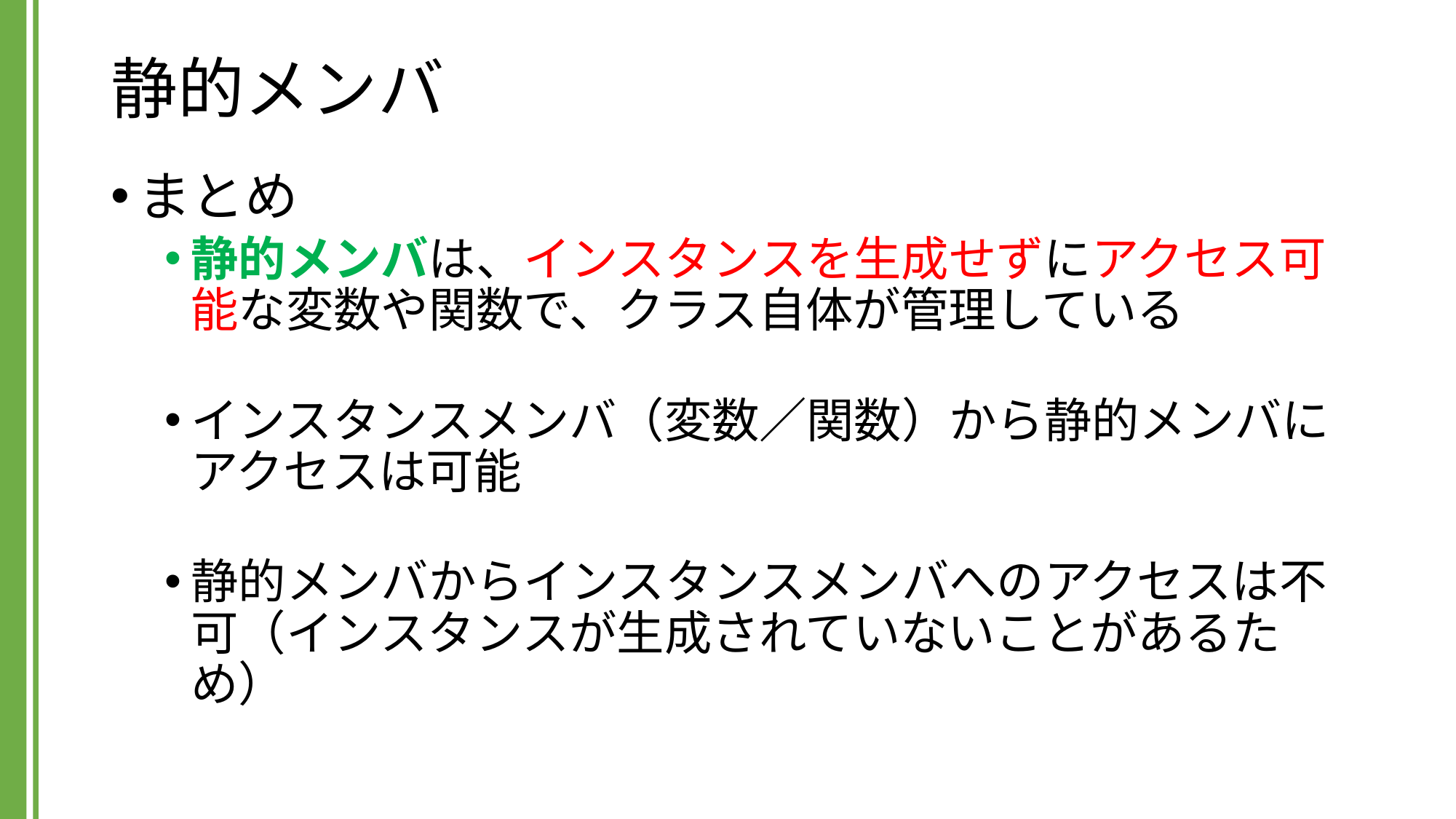

# 静的メンバ
まとめ
静的メンバは、インスタンスを生成せずにアクセス可能な変数や関数で、クラス自体が管理している
インスタンスメンバ（変数／関数）から静的メンバに
アクセスは可能
静的メンバからインスタンスメンバへのアクセスは不可（インスタンスが生成されていないことがあるため）